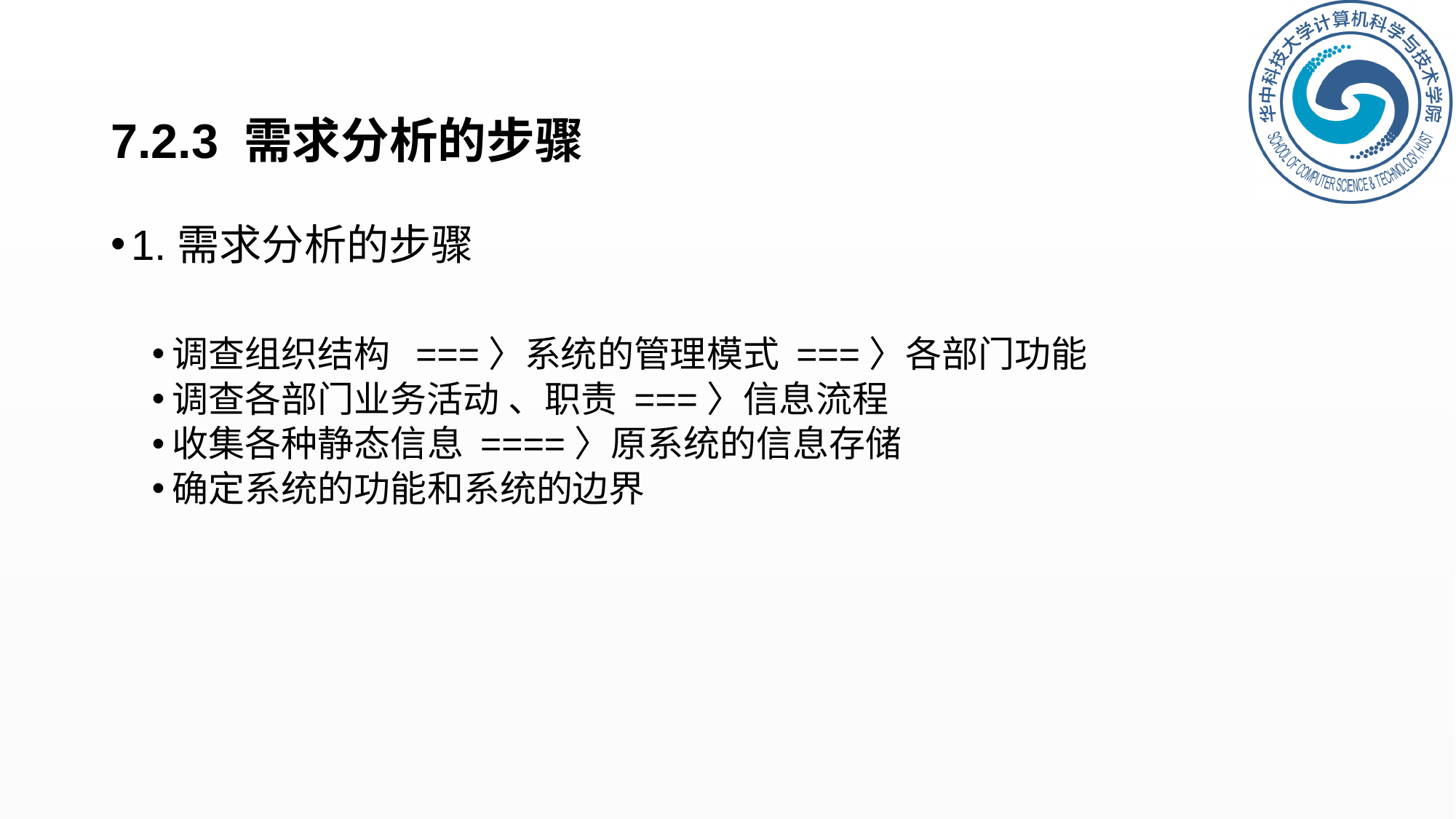

# 7.2.3 需求分析的步骤
1.需求分析的步骤

调查组织结构  ===〉系统的管理模式 ===〉各部门功能
调查各部门业务活动 、职责 ===〉信息流程
收集各种静态信息 ====〉原系统的信息存储
确定系统的功能和系统的边界